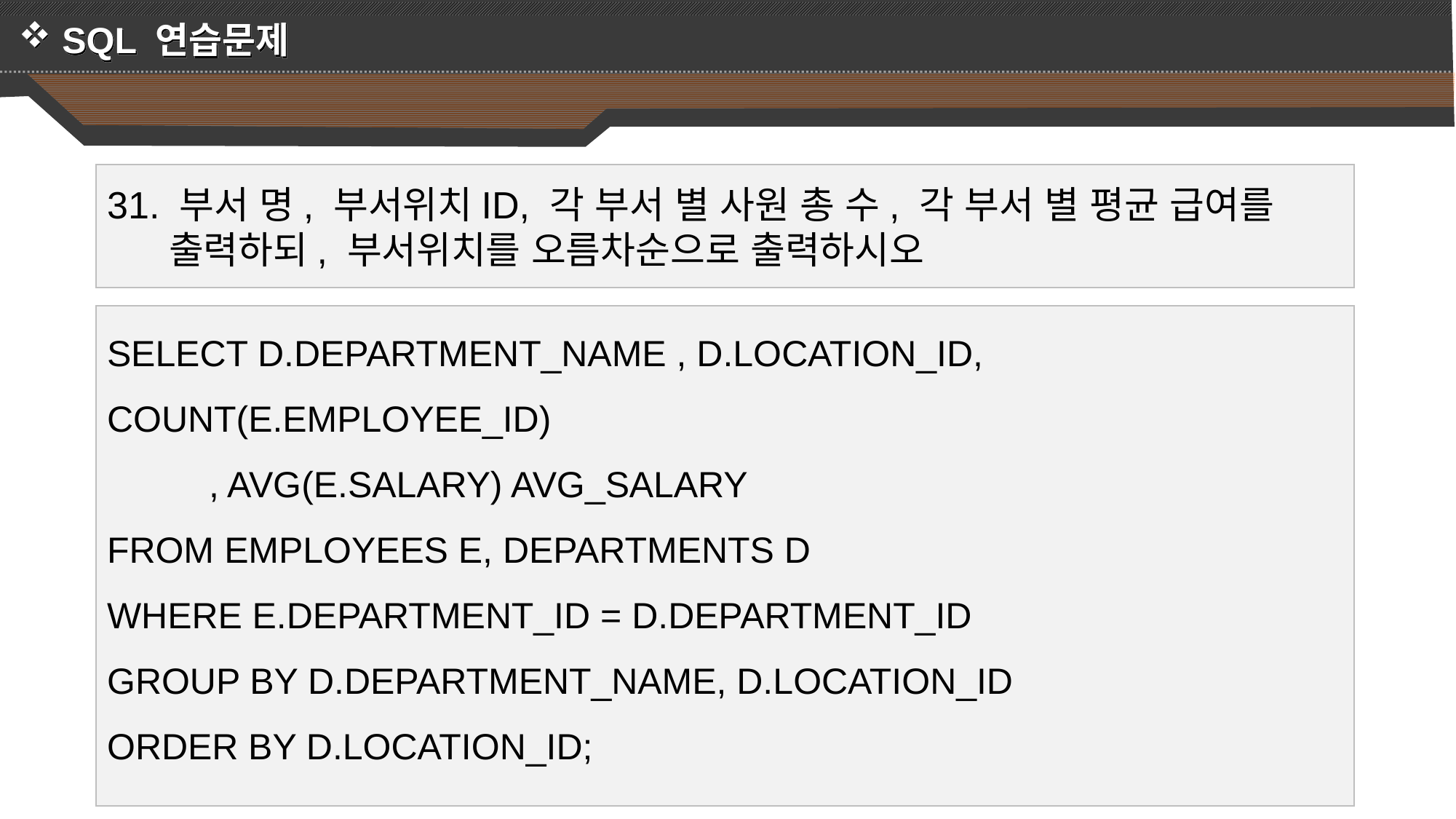

SQL 연습문제

31. 부서 명, 부서위치ID, 각 부서 별 사원 총 수, 각 부서 별 평균 급여를
     출력하되, 부서위치를 오름차순으로 출력하시오

SELECT D.DEPARTMENT_NAME , D.LOCATION_ID, COUNT(E.EMPLOYEE_ID)
          , AVG(E.SALARY) AVG_SALARY
FROM EMPLOYEES E, DEPARTMENTS D
WHERE E.DEPARTMENT_ID = D.DEPARTMENT_ID
GROUP BY D.DEPARTMENT_NAME, D.LOCATION_ID
ORDER BY D.LOCATION_ID;